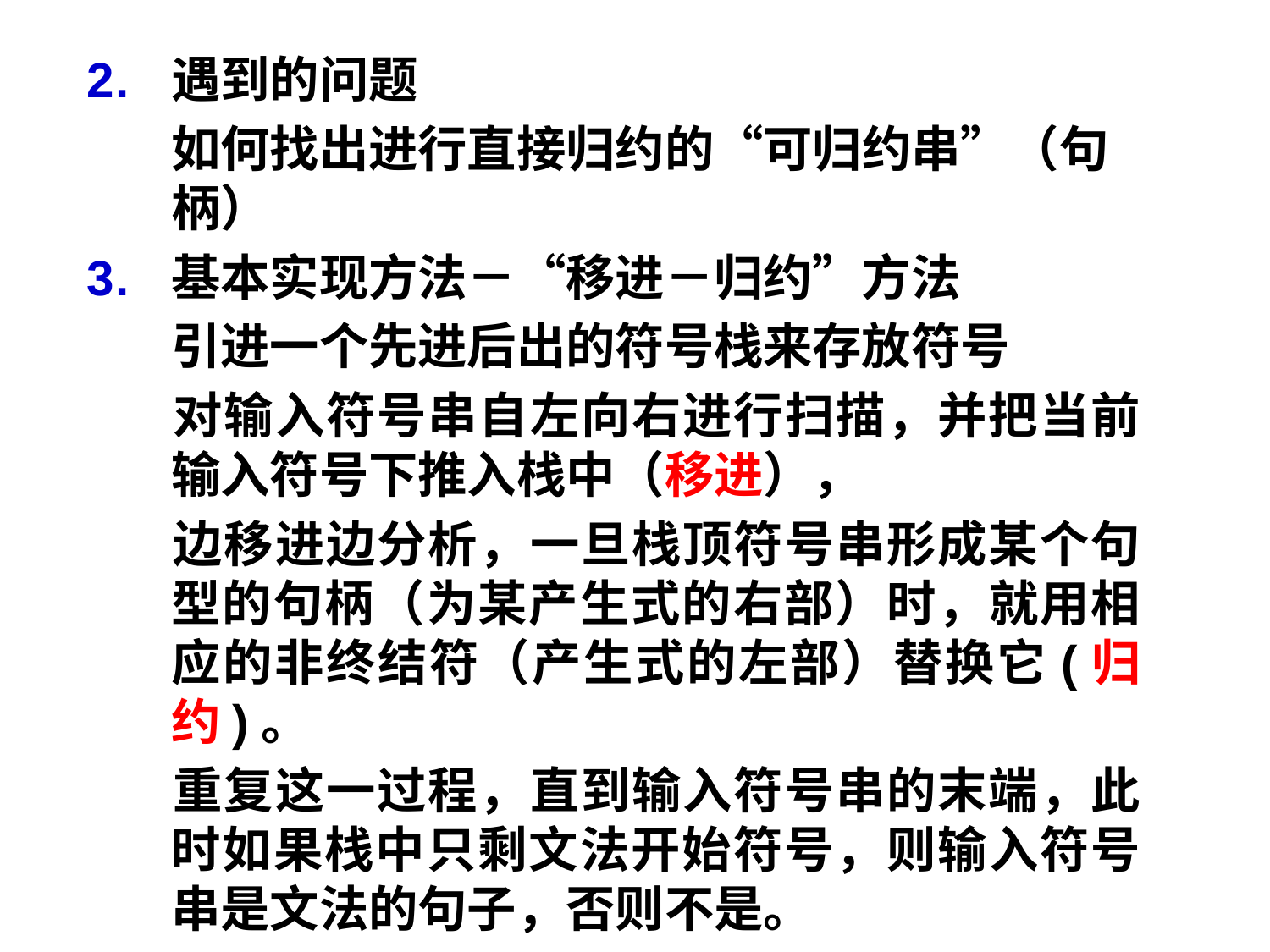

遇到的问题
	如何找出进行直接归约的“可归约串”（句柄）
基本实现方法－“移进－归约”方法
	引进一个先进后出的符号栈来存放符号
	对输入符号串自左向右进行扫描，并把当前输入符号下推入栈中（移进），
	边移进边分析，一旦栈顶符号串形成某个句型的句柄（为某产生式的右部）时，就用相应的非终结符（产生式的左部）替换它(归约)。
	重复这一过程，直到输入符号串的末端，此时如果栈中只剩文法开始符号，则输入符号串是文法的句子，否则不是。